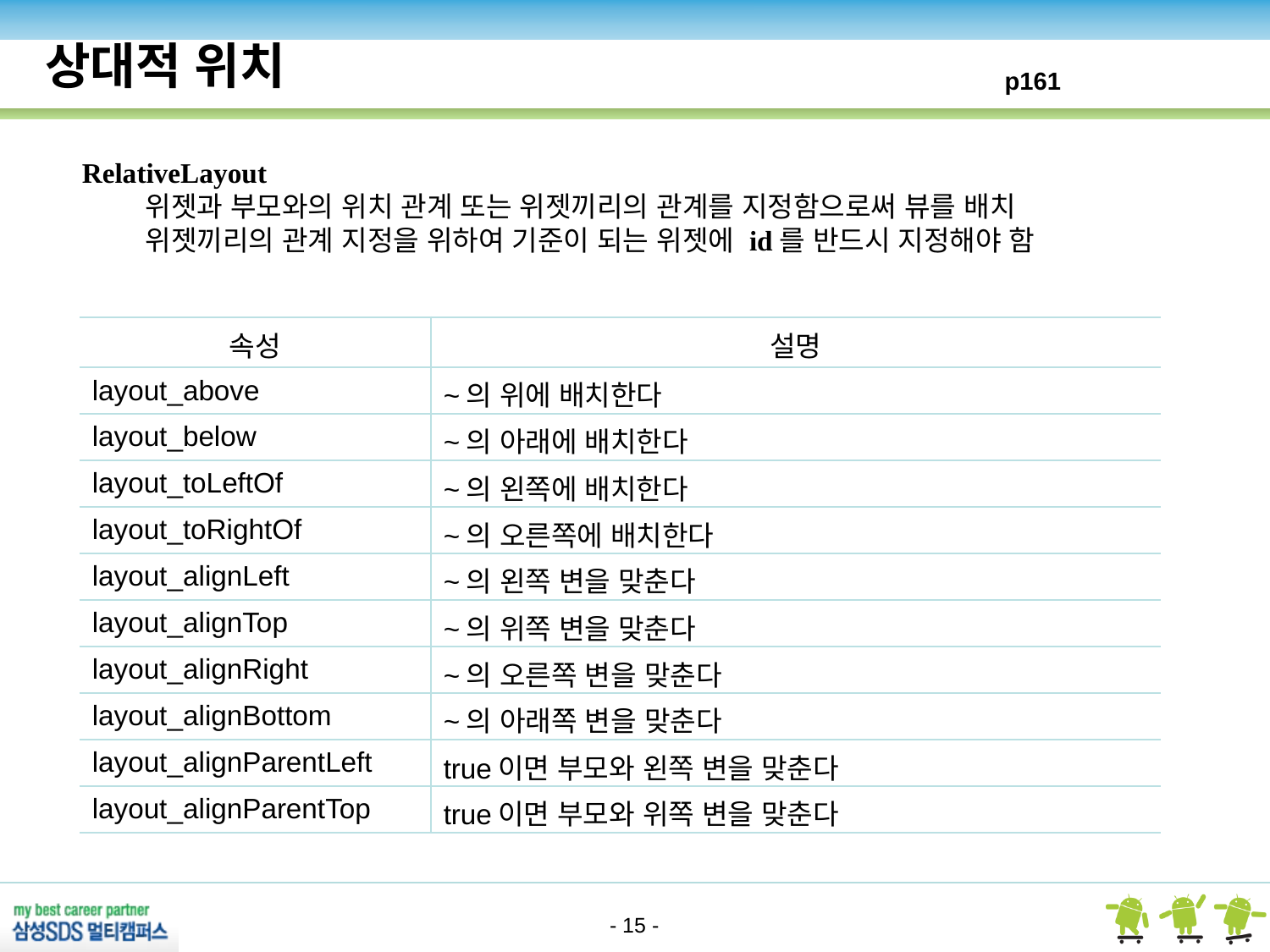

상대적 위치
p161
RelativeLayout
위젯과 부모와의 위치 관계 또는 위젯끼리의 관계를 지정함으로써 뷰를 배치
위젯끼리의 관계 지정을 위하여 기준이 되는 위젯에 id를 반드시 지정해야 함
| 속성 | 설명 |
| --- | --- |
| layout\_above | ~의 위에 배치한다 |
| layout\_below | ~의 아래에 배치한다 |
| layout\_toLeftOf | ~의 왼쪽에 배치한다 |
| layout\_toRightOf | ~의 오른쪽에 배치한다 |
| layout\_alignLeft | ~의 왼쪽 변을 맞춘다 |
| layout\_alignTop | ~의 위쪽 변을 맞춘다 |
| layout\_alignRight | ~의 오른쪽 변을 맞춘다 |
| layout\_alignBottom | ~의 아래쪽 변을 맞춘다 |
| layout\_alignParentLeft | true이면 부모와 왼쪽 변을 맞춘다 |
| layout\_alignParentTop | true이면 부모와 위쪽 변을 맞춘다 |
- 15 -